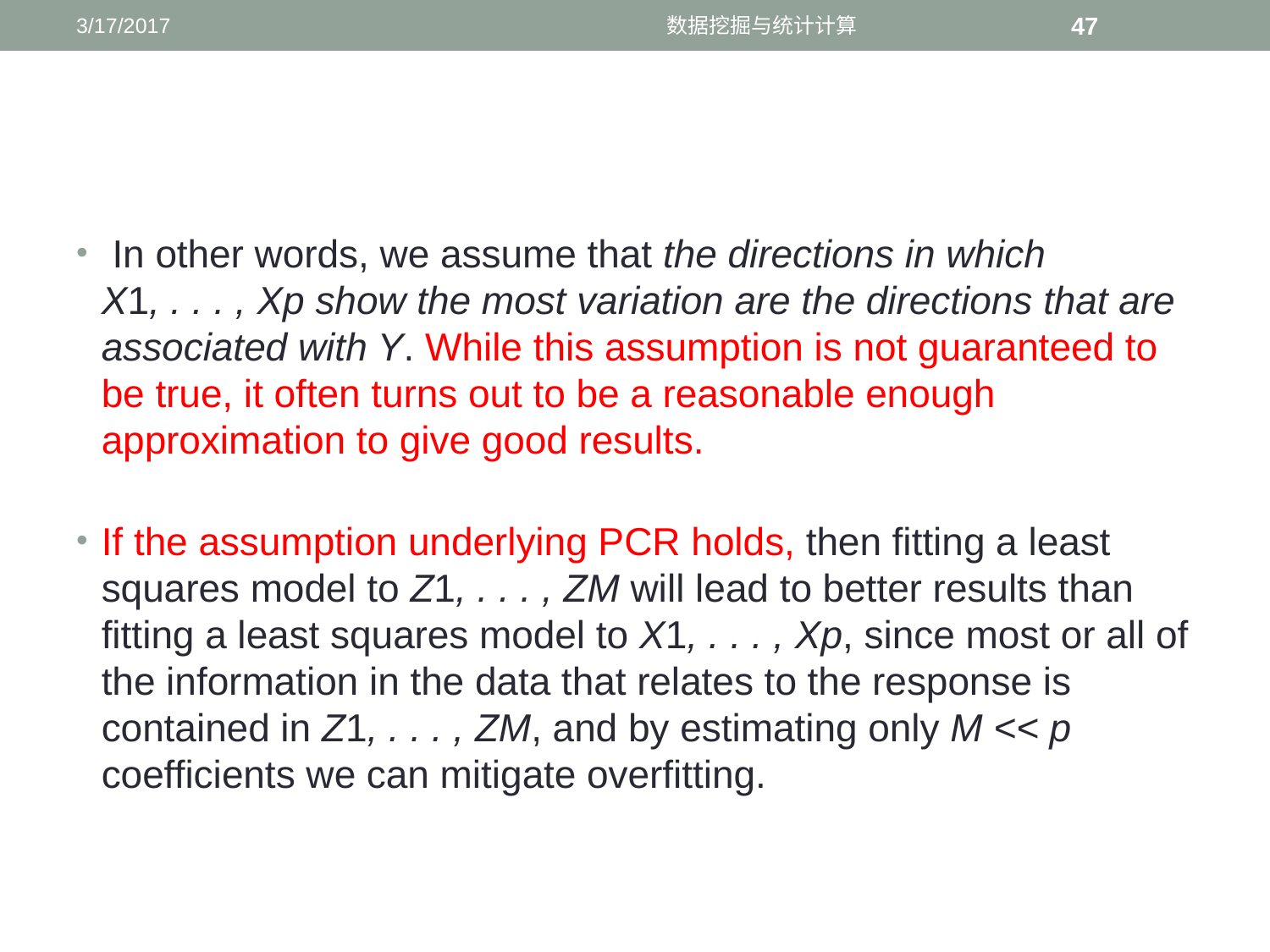

3/17/2017
数据挖掘与统计计算
47
#
 In other words, we assume that the directions in which X1, . . . , Xp show the most variation are the directions that are associated with Y. While this assumption is not guaranteed to be true, it often turns out to be a reasonable enough approximation to give good results.
If the assumption underlying PCR holds, then fitting a least squares model to Z1, . . . , ZM will lead to better results than fitting a least squares model to X1, . . . , Xp, since most or all of the information in the data that relates to the response is contained in Z1, . . . , ZM, and by estimating only M << p coefficients we can mitigate overfitting.